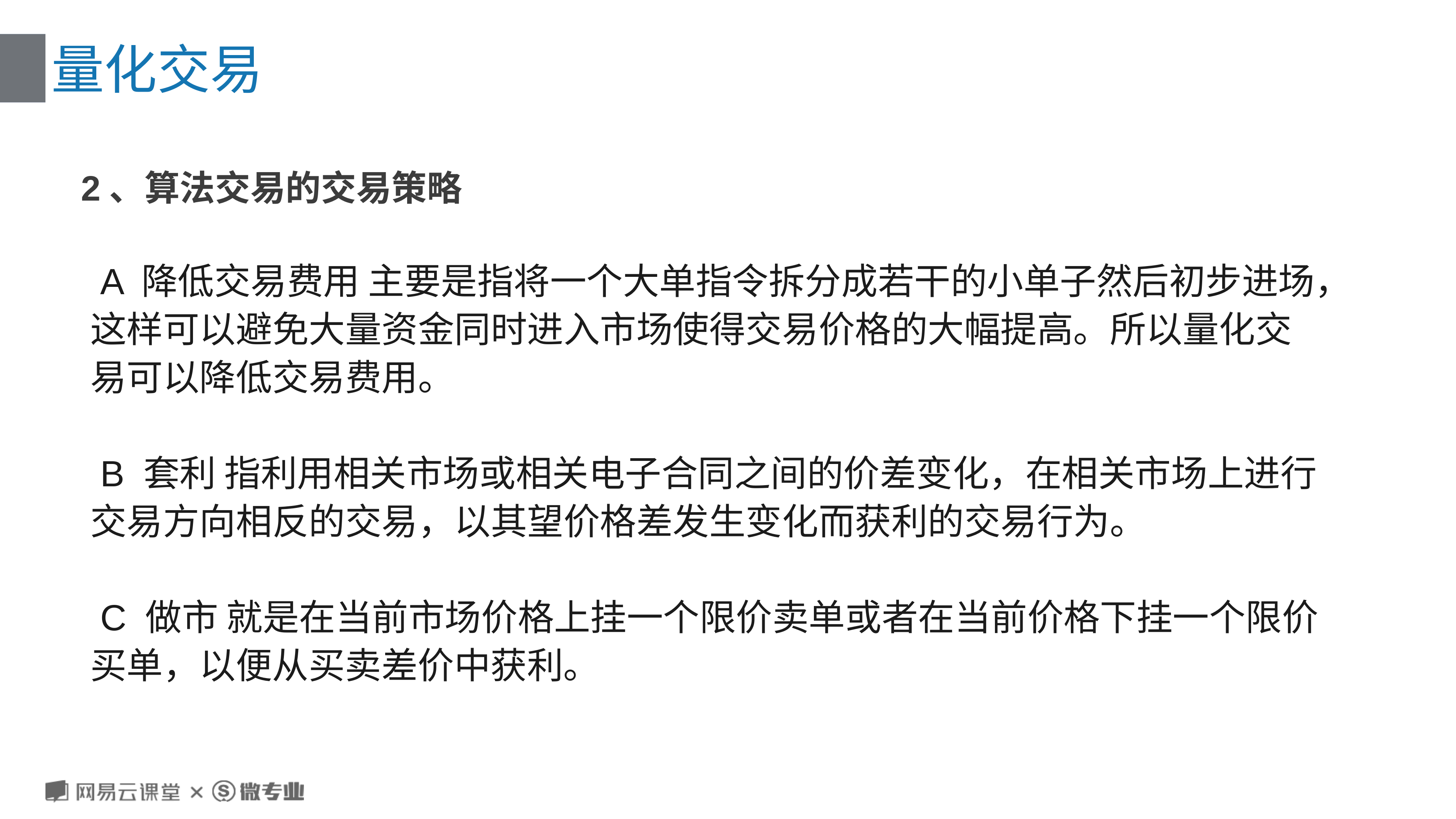

# 量化交易
2、算法交易的交易策略

 A 降低交易费用 主要是指将一个大单指令拆分成若干的小单子然后初步进场，这样可以避免大量资金同时进入市场使得交易价格的大幅提高。所以量化交易可以降低交易费用。

 B 套利 指利用相关市场或相关电子合同之间的价差变化，在相关市场上进行交易方向相反的交易，以其望价格差发生变化而获利的交易行为。

 C 做市 就是在当前市场价格上挂一个限价卖单或者在当前价格下挂一个限价买单，以便从买卖差价中获利。